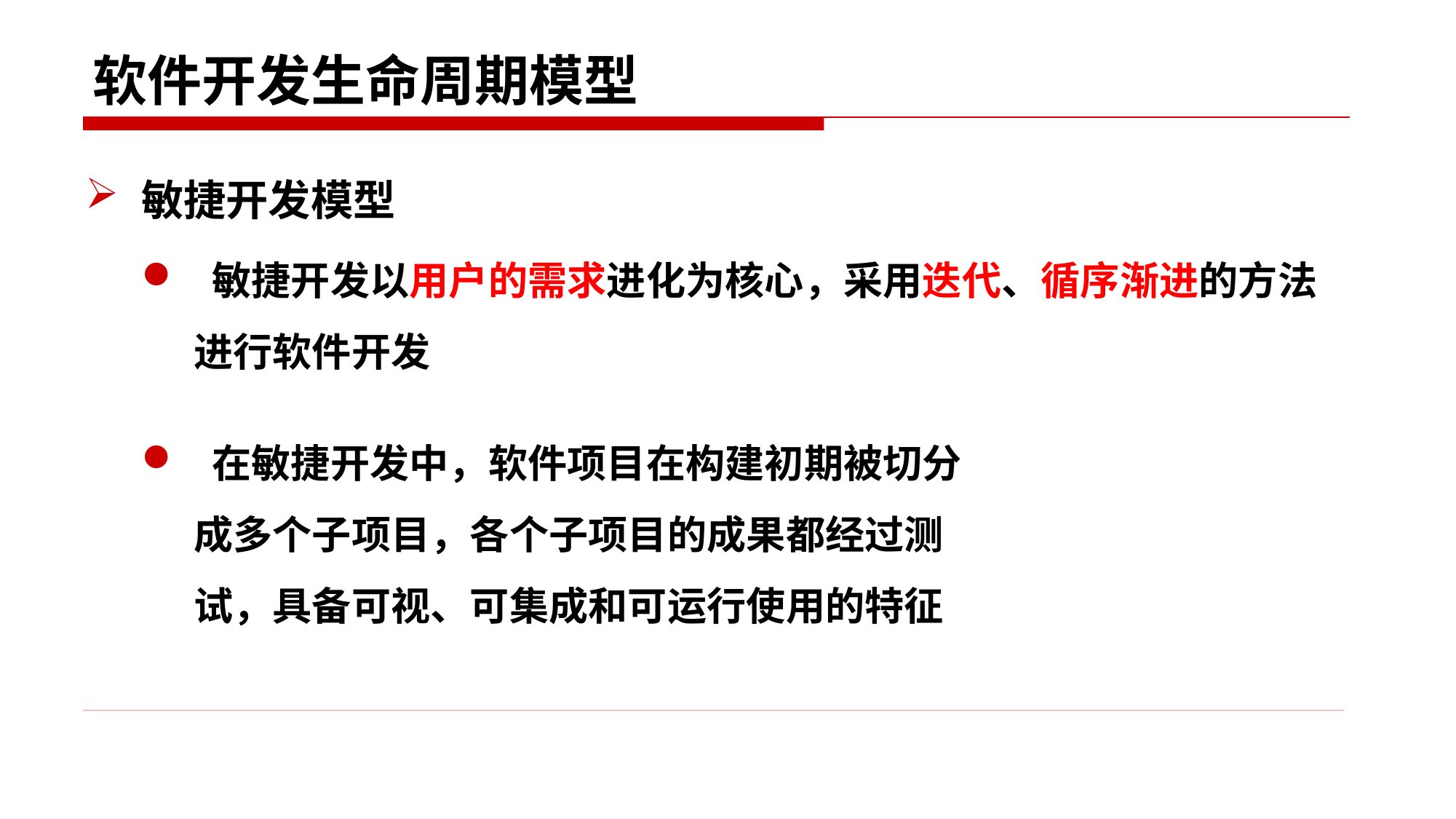

# 软件开发生命周期模型
敏捷开发模型
 敏捷开发以用户的需求进化为核心，采用迭代、循序渐进的方法进行软件开发
 在敏捷开发中，软件项目在构建初期被切分成多个子项目，各个子项目的成果都经过测试，具备可视、可集成和可运行使用的特征